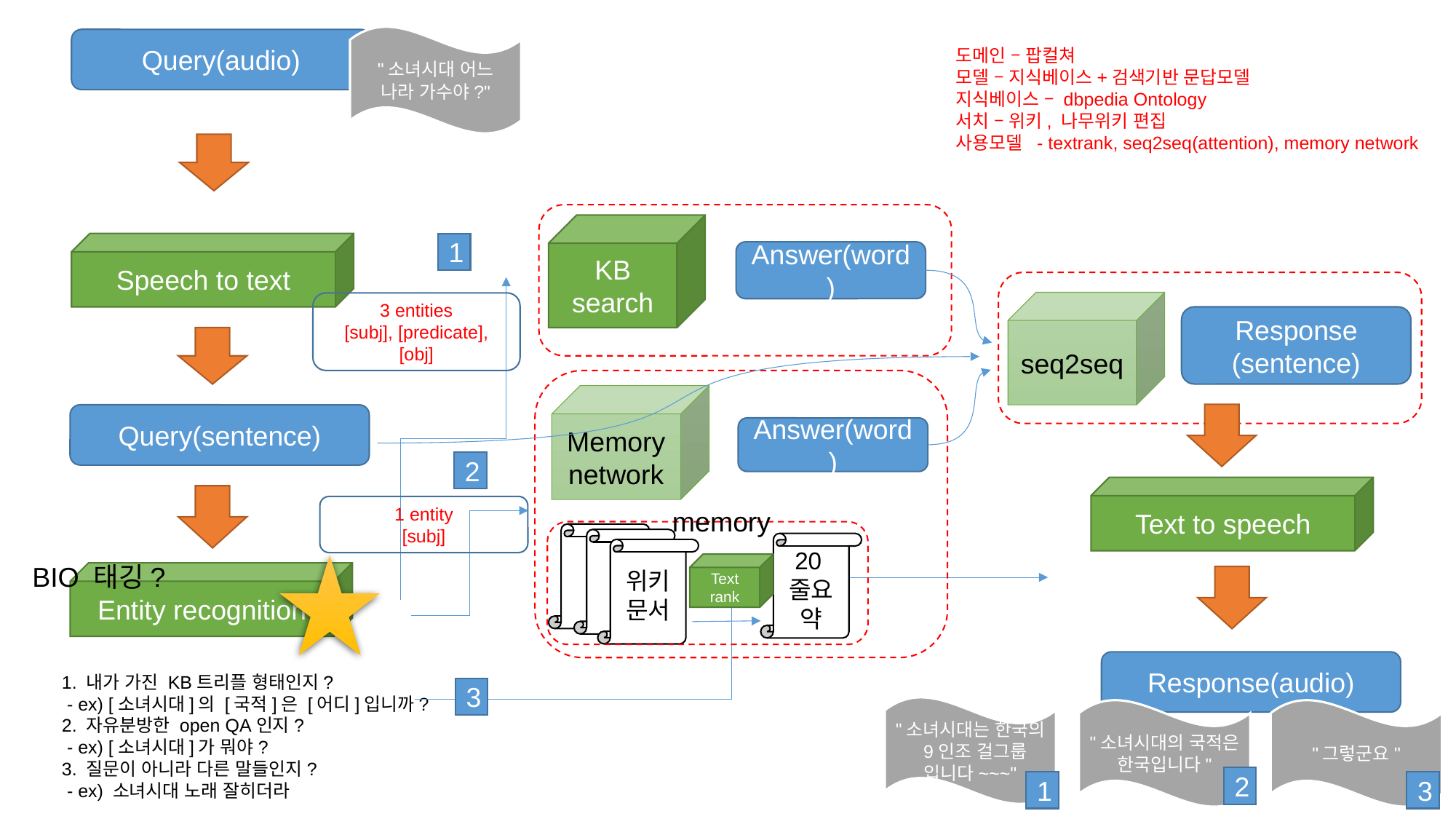

"소녀시대 어느 나라 가수야?"
Query(audio)
도메인 – 팝컬쳐
모델 – 지식베이스+검색기반 문답모델
지식베이스 – dbpedia Ontology
서치 – 위키, 나무위키 편집
사용모델  - textrank, seq2seq(attention), memory network

KB search
Speech to text
1
Answer(word)

seq2seq
3 entities
[subj], [predicate],
[obj]
Response
(sentence)

Memory network

Query(sentence)
Answer(word)
2
Text to speech

1 entity
[subj]
memory

20줄요약
위키문서
BIO 태깅?
Text
rank

Entity recognition

Response(audio)
1. 내가 가진 KB트리플 형태인지?
 - ex) [소녀시대]의 [국적]은 [어디]입니까?
2. 자유분방한 open QA인지?
 - ex) [소녀시대]가 뭐야?
3. 질문이 아니라 다른 말들인지?
 - ex) 소녀시대 노래 잘히더라
3
"소녀시대는 한국의  9인조 걸그룹 입니다~~~"
"소녀시대의 국적은 한국입니다"
"그렇군요"
2
3
1